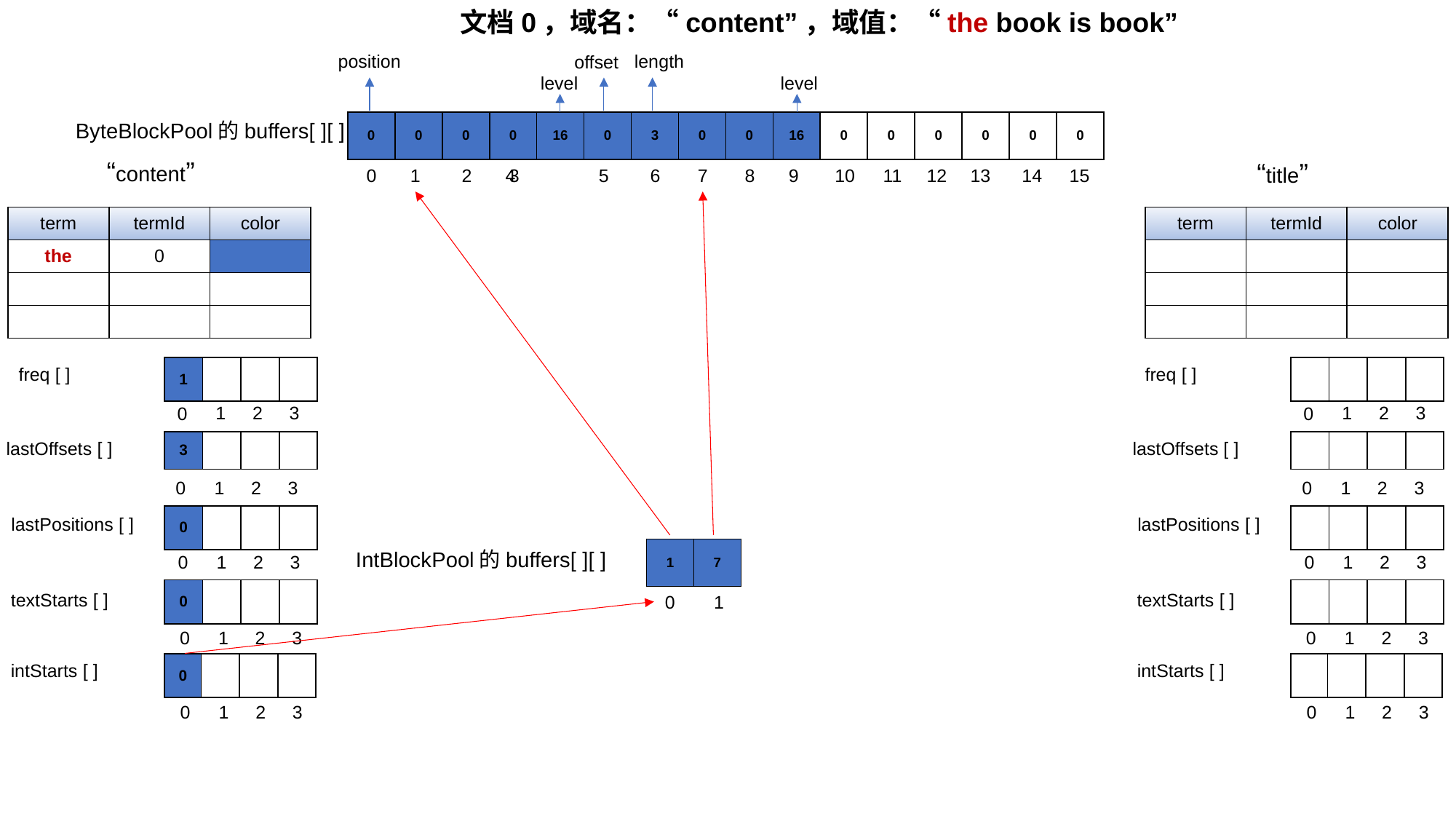

文档0，域名：“content”，域值：“the book is book”
position
length
offset
level
level
| 0 | 0 | 0 | 0 | 16 | 0 | 3 | 0 | 0 | 16 | 0 | 0 | 0 | 0 | 0 | 0 |
| --- | --- | --- | --- | --- | --- | --- | --- | --- | --- | --- | --- | --- | --- | --- | --- |
ByteBlockPool的buffers[ ][ ]
“content”
“title”
15
14
13
11
12
10
9
8
7
3
6
2
5
1
4
0
| term | termId | color |
| --- | --- | --- |
|  |  |  |
|  |  |  |
|  |  |  |
| term | termId | color |
| --- | --- | --- |
| the | 0 |  |
|  |  |  |
|  |  |  |
freq [ ]

| 1 |  |  |  |
| --- | --- | --- | --- |
freq [ ]

|  |  |  |  |
| --- | --- | --- | --- |
3
3
2
2
1
1
0
0
lastOffsets [ ]

| 3 |  |  |  |
| --- | --- | --- | --- |
lastOffsets [ ]

|  |  |  |  |
| --- | --- | --- | --- |
3
3
2
2
1
1
0
0
| 0 |  |  |  |
| --- | --- | --- | --- |
|  |  |  |  |
| --- | --- | --- | --- |
lastPositions [ ]

lastPositions [ ]

| 1 | 7 |
| --- | --- |
IntBlockPool的buffers[ ][ ]
3
3
2
2
1
1
0
0
| 0 |  |  |  |
| --- | --- | --- | --- |
|  |  |  |  |
| --- | --- | --- | --- |
textStarts [ ]

textStarts [ ]

1
0
3
3
2
2
1
1
0
0
intStarts [ ]
| 0 |  |  |  |
| --- | --- | --- | --- |
intStarts [ ]
|  |  |  |  |
| --- | --- | --- | --- |
3
3
2
2
1
1
0
0